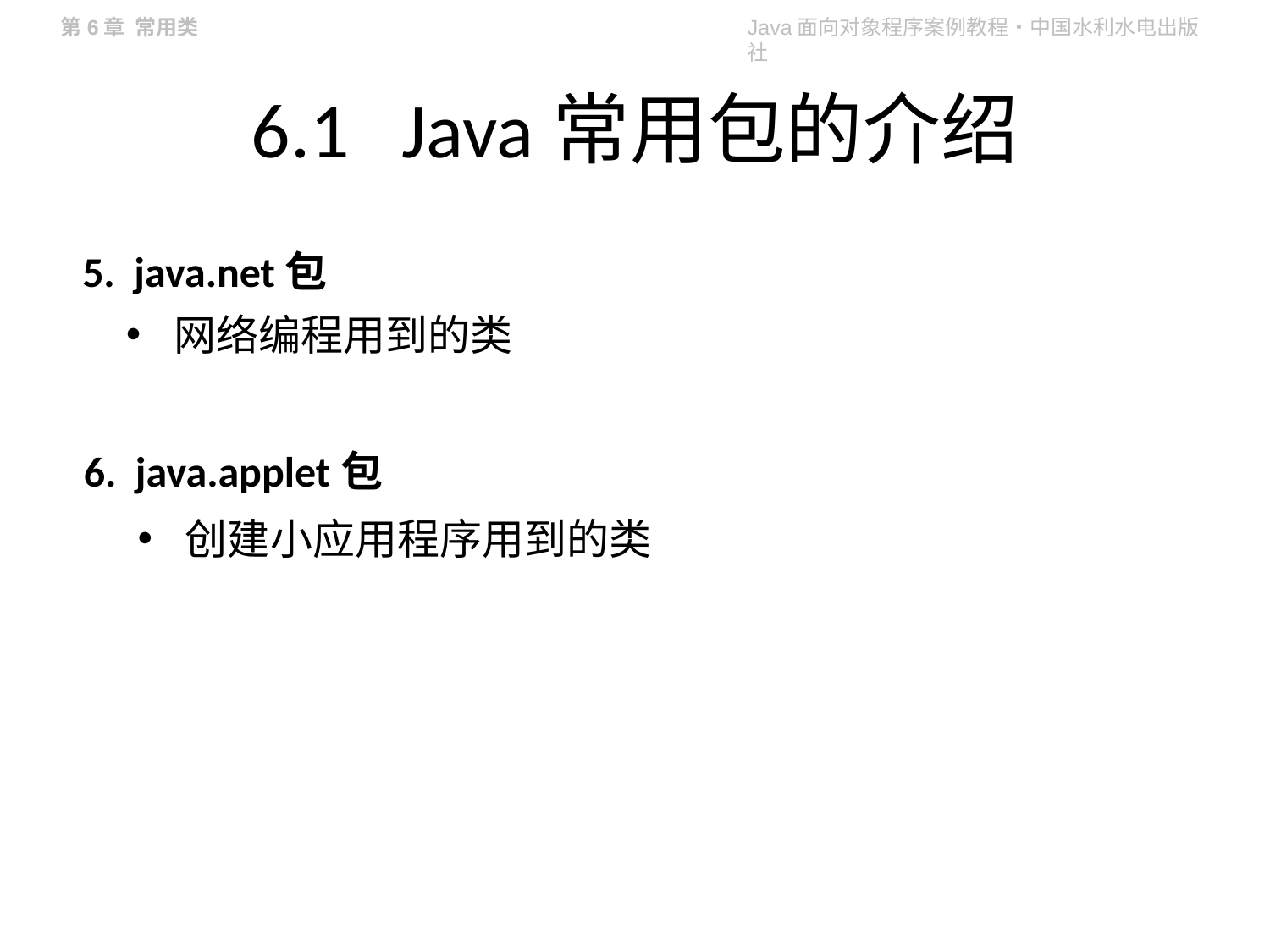

# 6.1   Java常用包的介绍
5.  java.net包
网络编程用到的类

6.  java.applet包
创建小应用程序用到的类